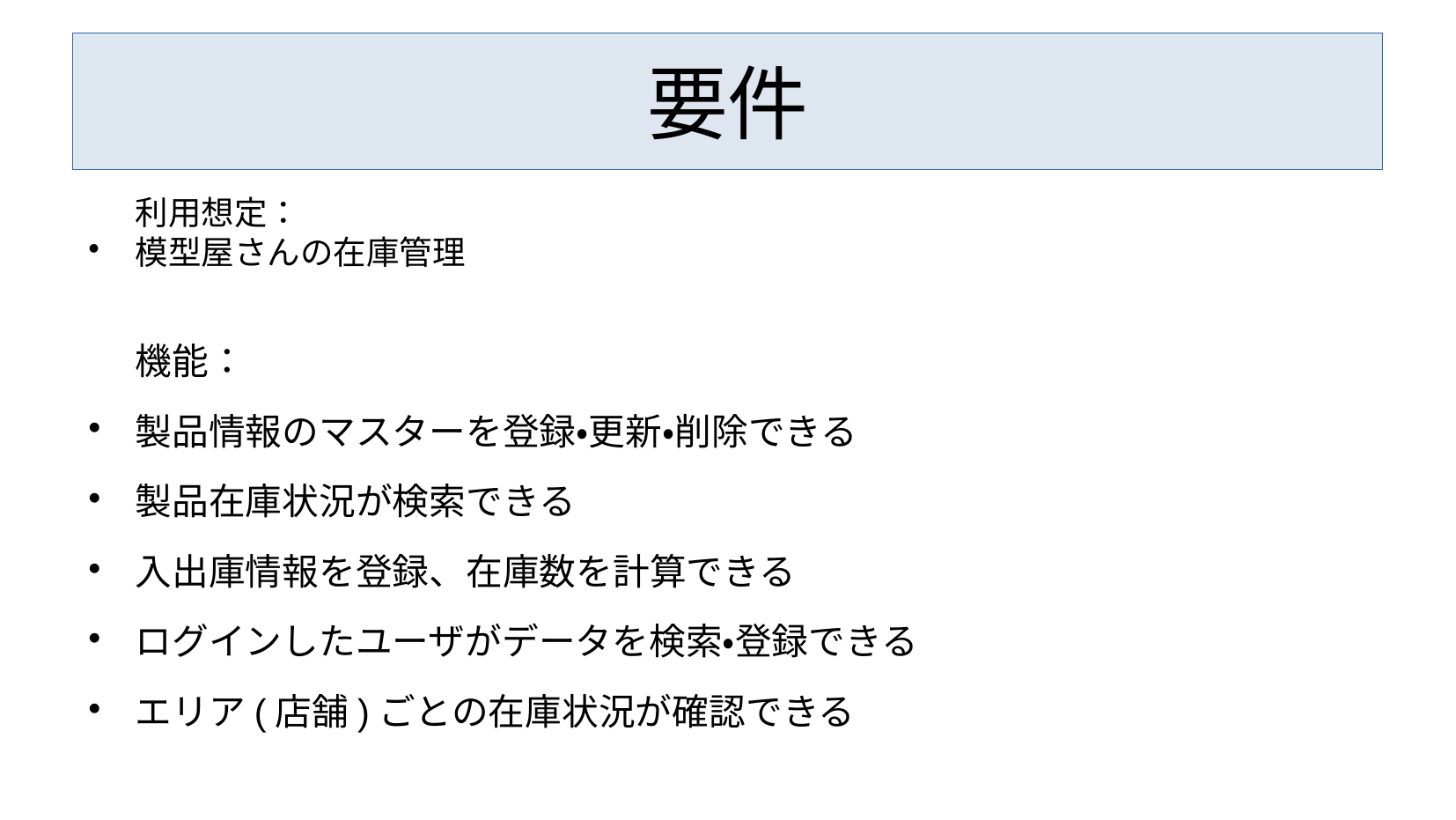

# 要件
利用想定：
模型屋さんの在庫管理
機能：
製品情報のマスターを登録・更新・削除できる
製品在庫状況が検索できる
入出庫情報を登録、在庫数を計算できる
ログインしたユーザがデータを検索・登録できる
エリア(店舗)ごとの在庫状況が確認できる